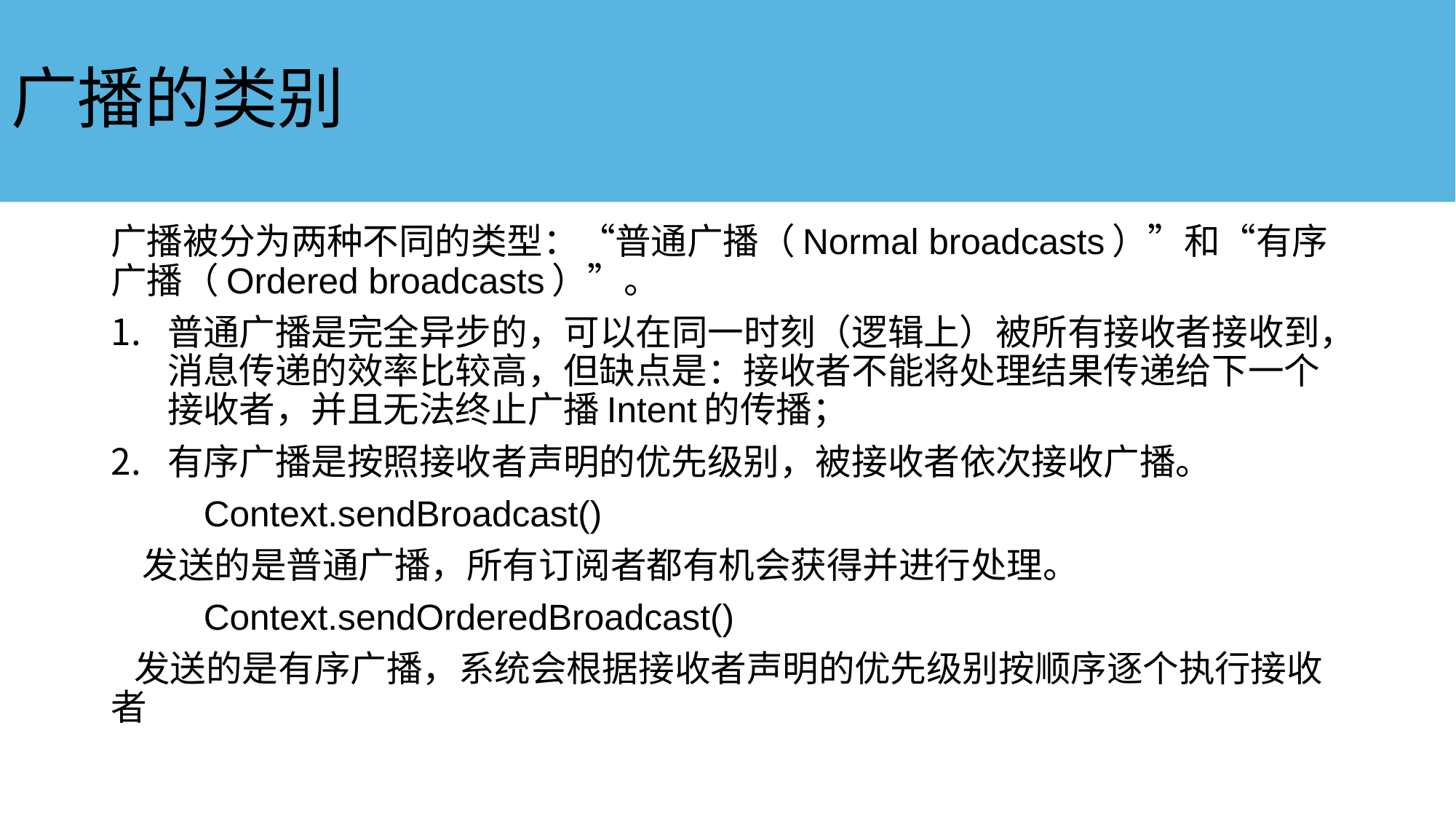

# 广播的类别
广播被分为两种不同的类型：“普通广播（Normal broadcasts）”和“有序广播（Ordered broadcasts）”。
普通广播是完全异步的，可以在同一时刻（逻辑上）被所有接收者接收到，消息传递的效率比较高，但缺点是：接收者不能将处理结果传递给下一个接收者，并且无法终止广播Intent的传播；
有序广播是按照接收者声明的优先级别，被接收者依次接收广播。
	Context.sendBroadcast()
   发送的是普通广播，所有订阅者都有机会获得并进行处理。
	Context.sendOrderedBroadcast()
  发送的是有序广播，系统会根据接收者声明的优先级别按顺序逐个执行接收者